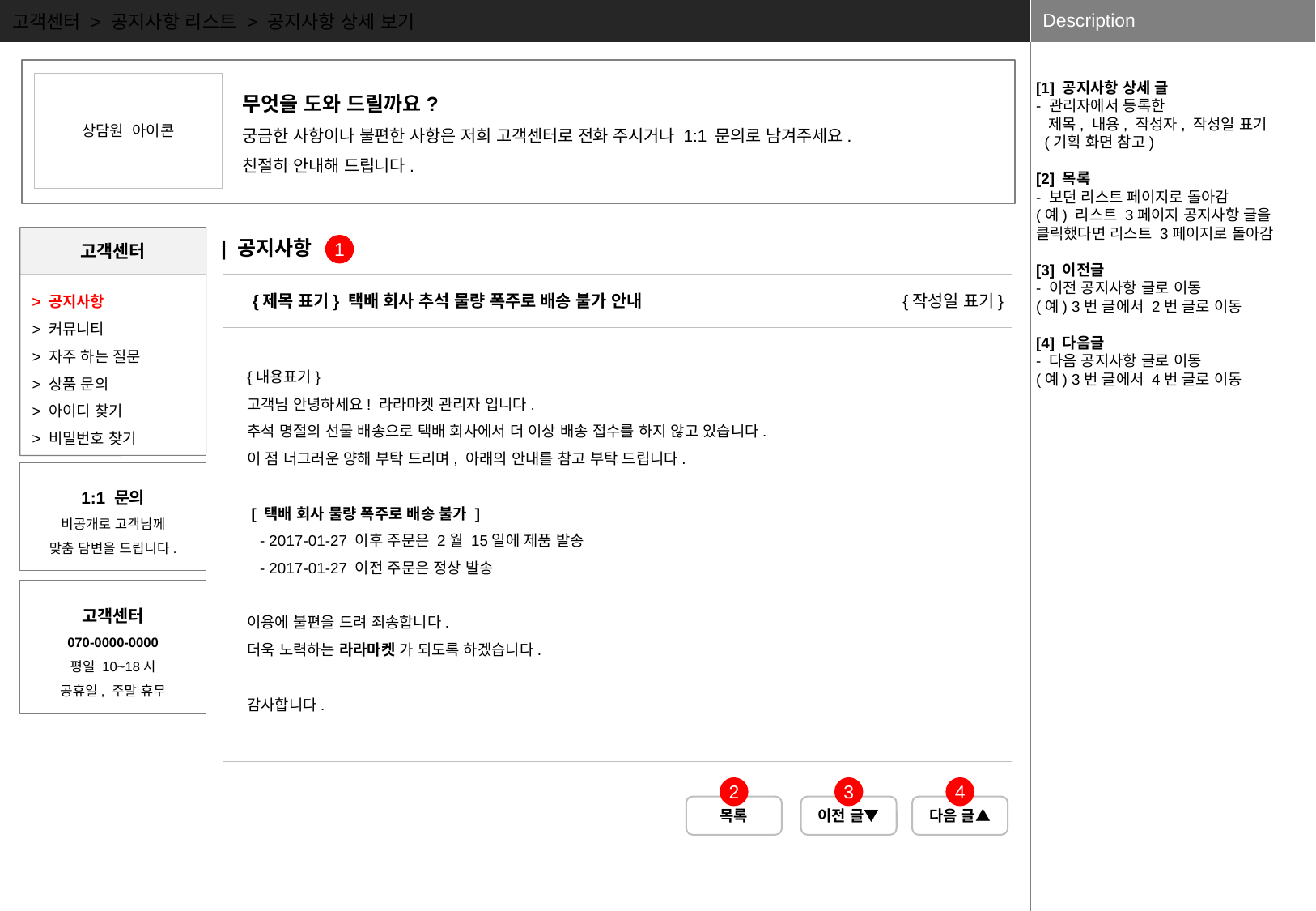

고객센터 > 공지사항 리스트 > 공지사항 상세 보기

[1] 공지사항 상세 글
- 관리자에서 등록한
  제목, 내용, 작성자, 작성일 표기
  (기획 화면 참고)

[2] 목록
- 보던 리스트 페이지로 돌아감
(예) 리스트 3페이지 공지사항 글을 클릭했다면 리스트 3페이지로 돌아감

[3] 이전글
- 이전 공지사항 글로 이동
(예) 3번 글에서 2번 글로 이동

[4] 다음글
- 다음 공지사항 글로 이동
(예) 3번 글에서 4번 글로 이동

무엇을 도와 드릴까요?
궁금한 사항이나 불편한 사항은 저희 고객센터로 전화 주시거나 1:1 문의로 남겨주세요.
친절히 안내해 드립니다.
|  |
| --- |
상담원  아이콘
고객센터
| 공지사항
1
> 공지사항
> 커뮤니티
> 자주 하는 질문
> 상품 문의
> 아이디 찾기
> 비밀번호 찾기
{제목 표기} 택배 회사 추석 물량 폭주로 배송 불가 안내
{작성일 표기}
{내용표기}
고객님 안녕하세요! 라라마켓 관리자 입니다.
추석 명절의 선물 배송으로 택배 회사에서 더 이상 배송 접수를 하지 않고 있습니다.
이 점 너그러운 양해 부탁 드리며, 아래의 안내를 참고 부탁 드립니다.

 [ 택배 회사 물량 폭주로 배송 불가 ]
   - 2017-01-27 이후 주문은 2월 15일에 제품 발송
   - 2017-01-27 이전 주문은 정상 발송

이용에 불편을 드려 죄송합니다.
더욱 노력하는 라라마켓 가 되도록 하겠습니다.

감사합니다.
1:1 문의
비공개로 고객님께
맞춤 담변을 드립니다.
고객센터
070-0000-0000
평일 10~18시
공휴일, 주말 휴무
2
3
4
목록
이전 글▼
다음 글▲